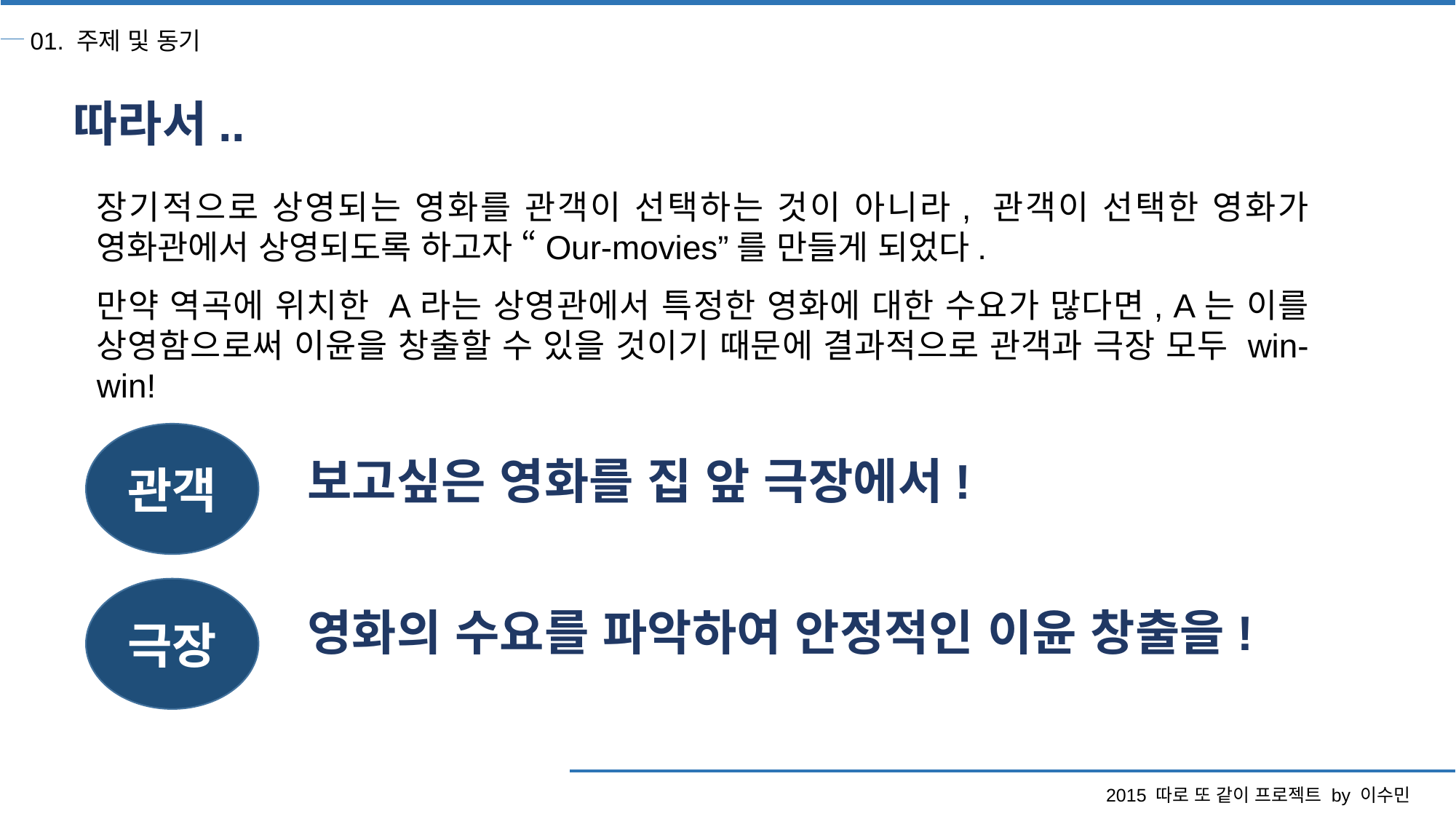

01. 주제 및 동기
따라서..
장기적으로 상영되는 영화를 관객이 선택하는 것이 아니라, 관객이 선택한 영화가 영화관에서 상영되도록 하고자 “Our-movies”를 만들게 되었다.
만약 역곡에 위치한 A라는 상영관에서 특정한 영화에 대한 수요가 많다면, A는 이를 상영함으로써 이윤을 창출할 수 있을 것이기 때문에 결과적으로 관객과 극장 모두 win-win!
관객
보고싶은 영화를 집 앞 극장에서!
극장
영화의 수요를 파악하여 안정적인 이윤 창출을!
2015 따로 또 같이 프로젝트 by 이수민